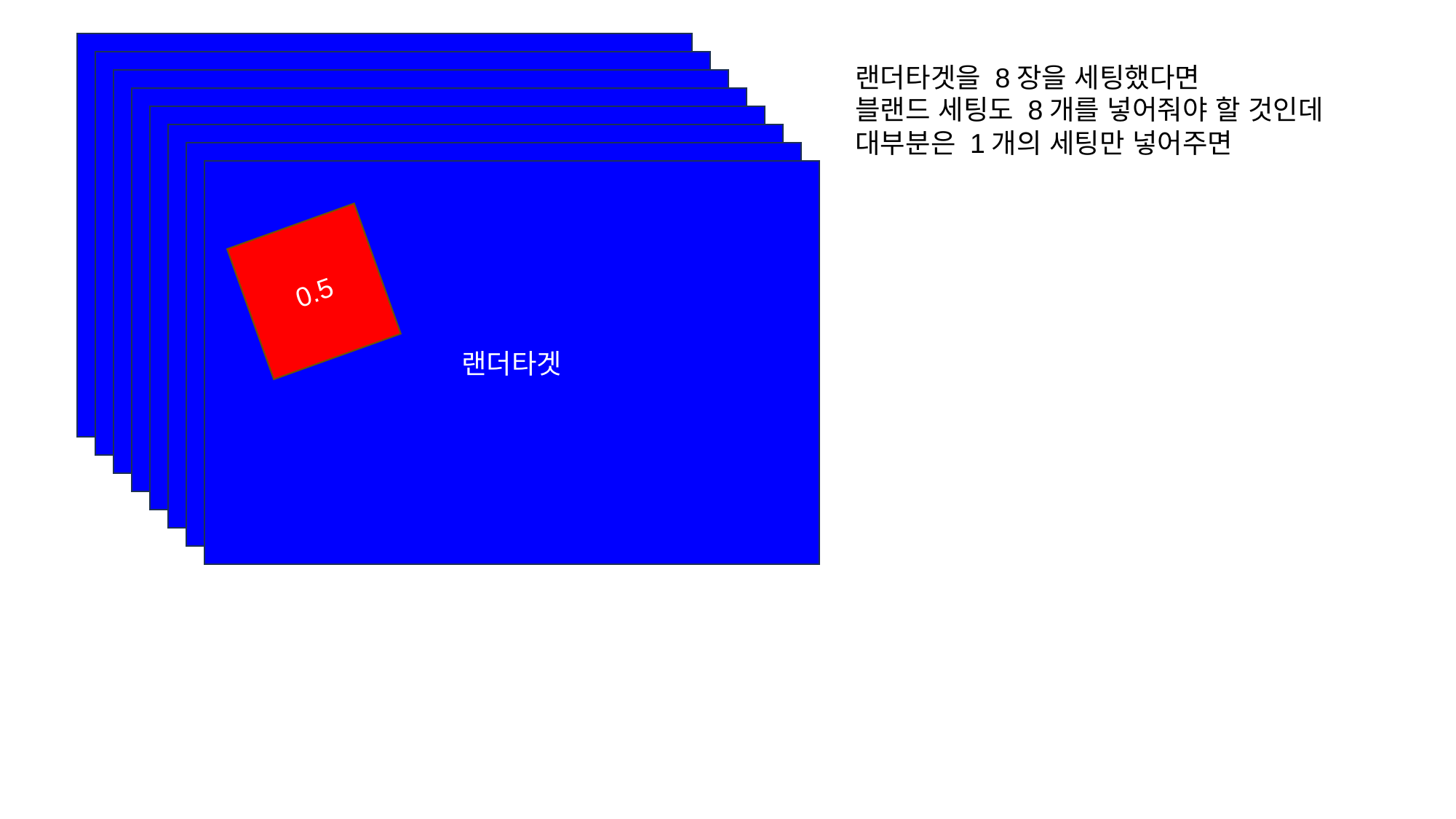

랜더타겟
랜더타겟
랜더타겟을 8장을 세팅했다면
블랜드 세팅도 8개를 넣어줘야 할 것인데
대부분은 1개의 세팅만 넣어주면
랜더타겟
랜더타겟
0.5
랜더타겟
0.5
랜더타겟
0.5
랜더타겟
0.5
랜더타겟
0.5
0.5
0.5
0.5